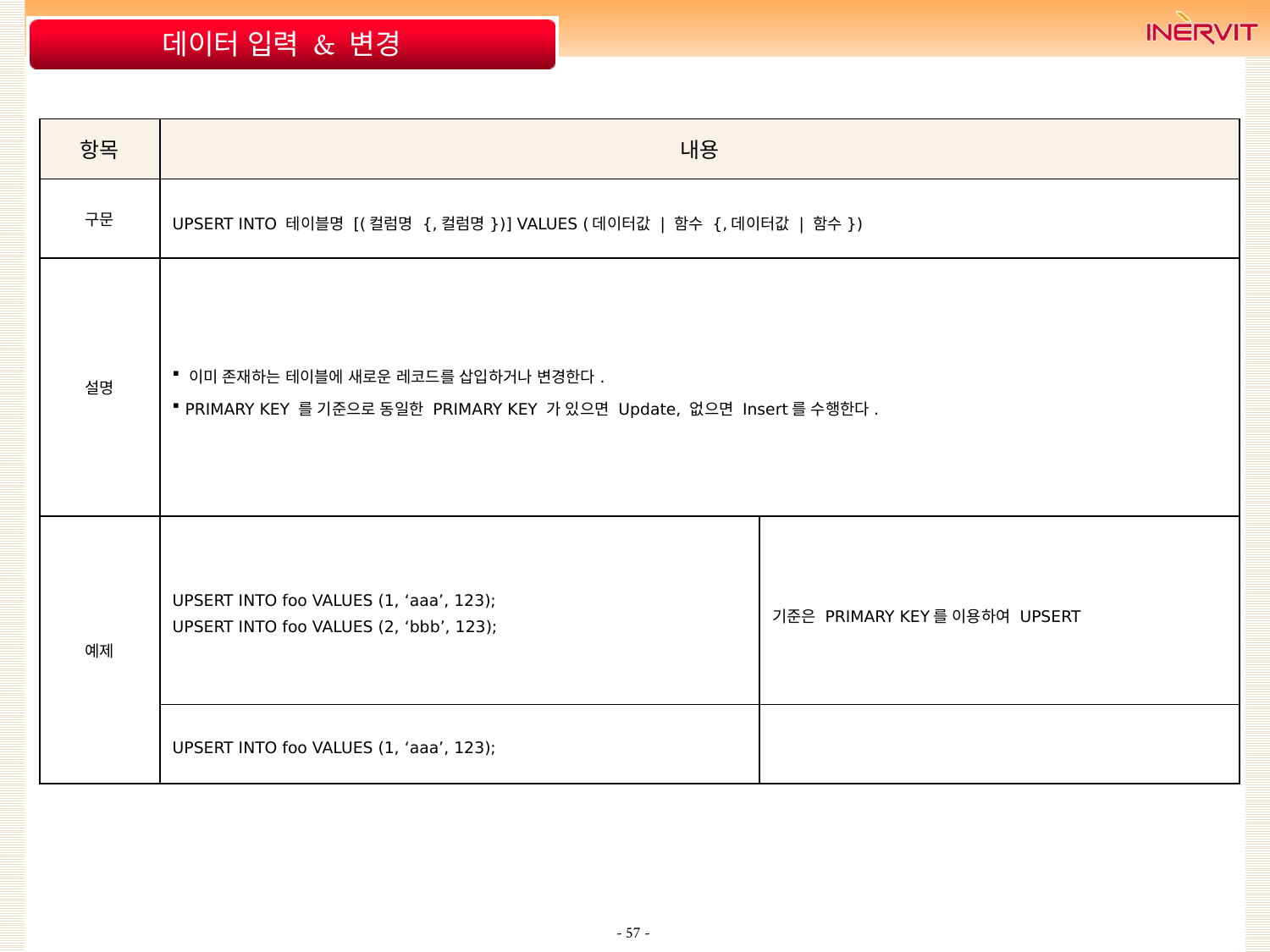

# 데이터 입력 & 변경
| 항목 | 내용 |  |
| --- | --- | --- |
| 구문 | UPSERT INTO 테이블명 [(컬럼명 {,컬럼명})] VALUES (데이터값 | 함수 {,데이터값 | 함수}) |  |
| 설명 | 이미 존재하는 테이블에 새로운 레코드를 삽입하거나 변경한다. PRIMARY KEY 를 기준으로 동일한 PRIMARY KEY 가 있으면 Update, 없으면 Insert를 수행한다. |  |
| 예제 | UPSERT INTO foo VALUES (1, ‘aaa’, 123); UPSERT INTO foo VALUES (2, ‘bbb’, 123); | 기준은 PRIMARY KEY를 이용하여 UPSERT |
|  | UPSERT INTO foo VALUES (1, ‘aaa’, 123); |  |
- 57 -